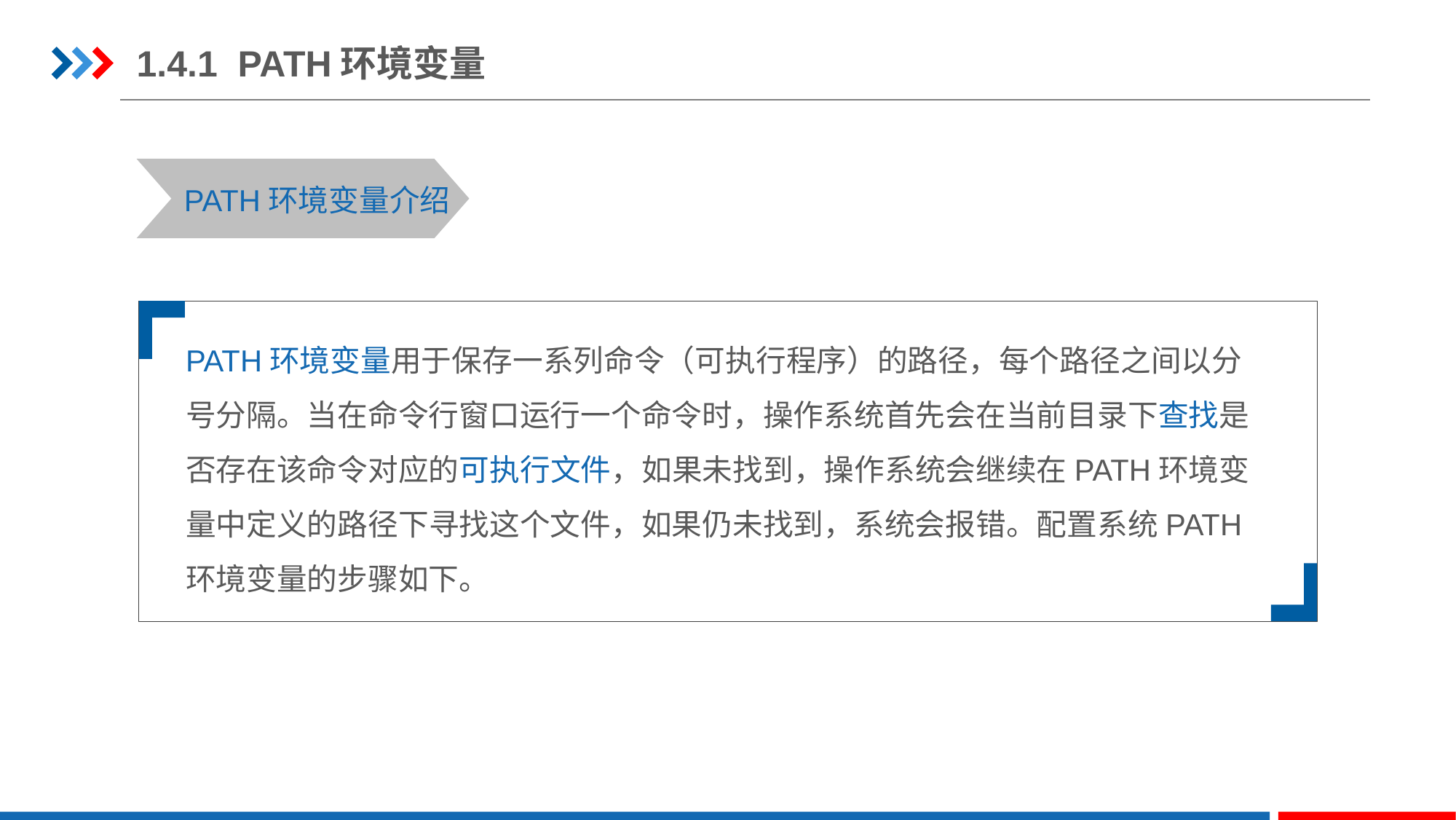

1.4.1  PATH环境变量

PATH环境变量介绍

PATH环境变量用于保存一系列命令（可执行程序）的路径，每个路径之间以分号分隔。当在命令行窗口运行一个命令时，操作系统首先会在当前目录下查找是否存在该命令对应的可执行文件，如果未找到，操作系统会继续在PATH环境变量中定义的路径下寻找这个文件，如果仍未找到，系统会报错。配置系统PATH环境变量的步骤如下。